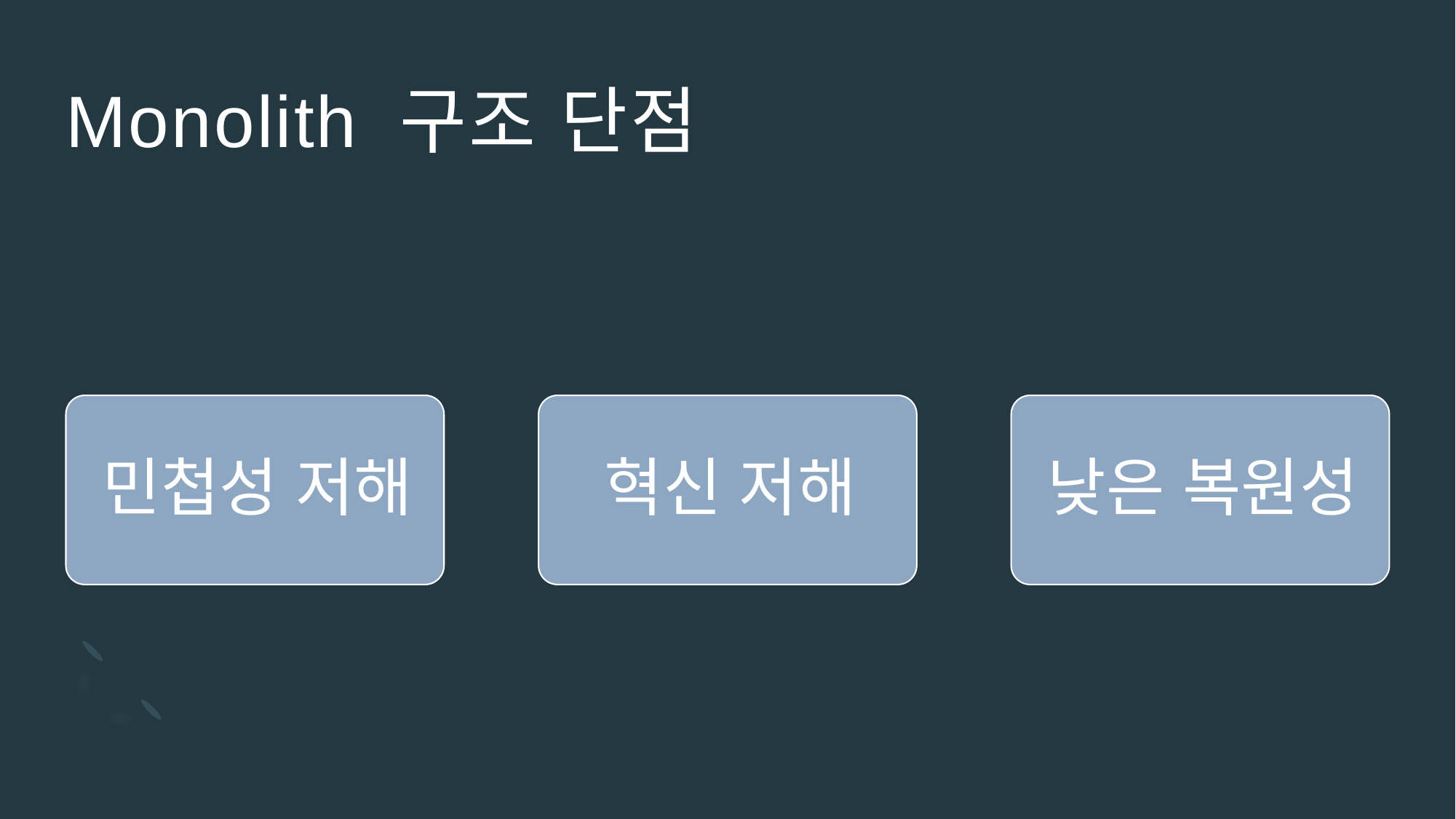

# Monolith 구조 단점
민첩성 저해
혁신 저해
낮은 복원성